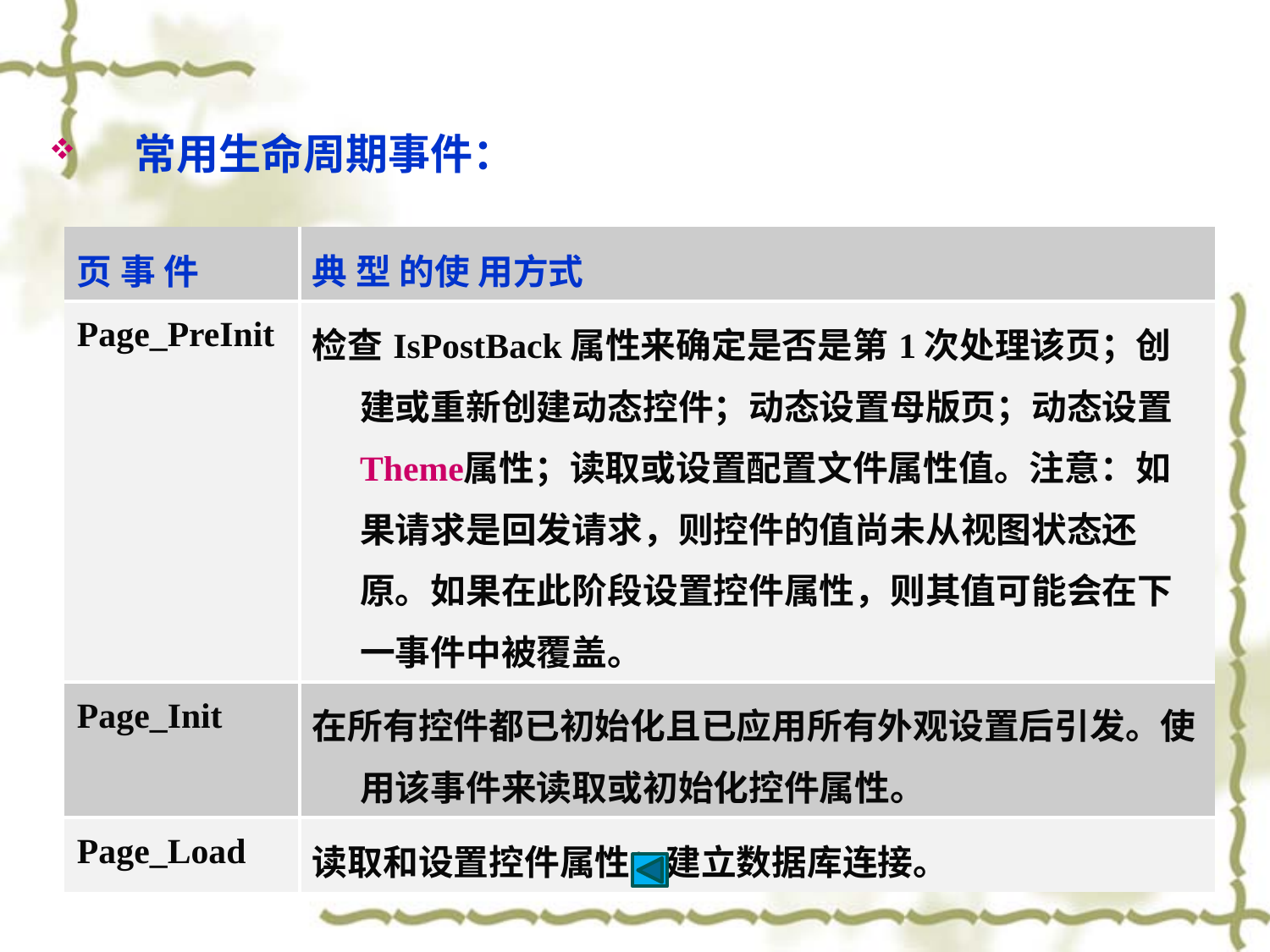

常用生命周期事件：
| 页 事 件 | 典 型 的使 用方式 |
| --- | --- |
| Page\_PreInit | 检查IsPostBack属性来确定是否是第1次处理该页；创建或重新创建动态控件；动态设置母版页；动态设置Theme属性；读取或设置配置文件属性值。注意：如果请求是回发请求，则控件的值尚未从视图状态还原。如果在此阶段设置控件属性，则其值可能会在下一事件中被覆盖。 |
| Page\_Init | 在所有控件都已初始化且已应用所有外观设置后引发。使用该事件来读取或初始化控件属性。 |
| Page\_Load | 读取和设置控件属性；建立数据库连接。 |